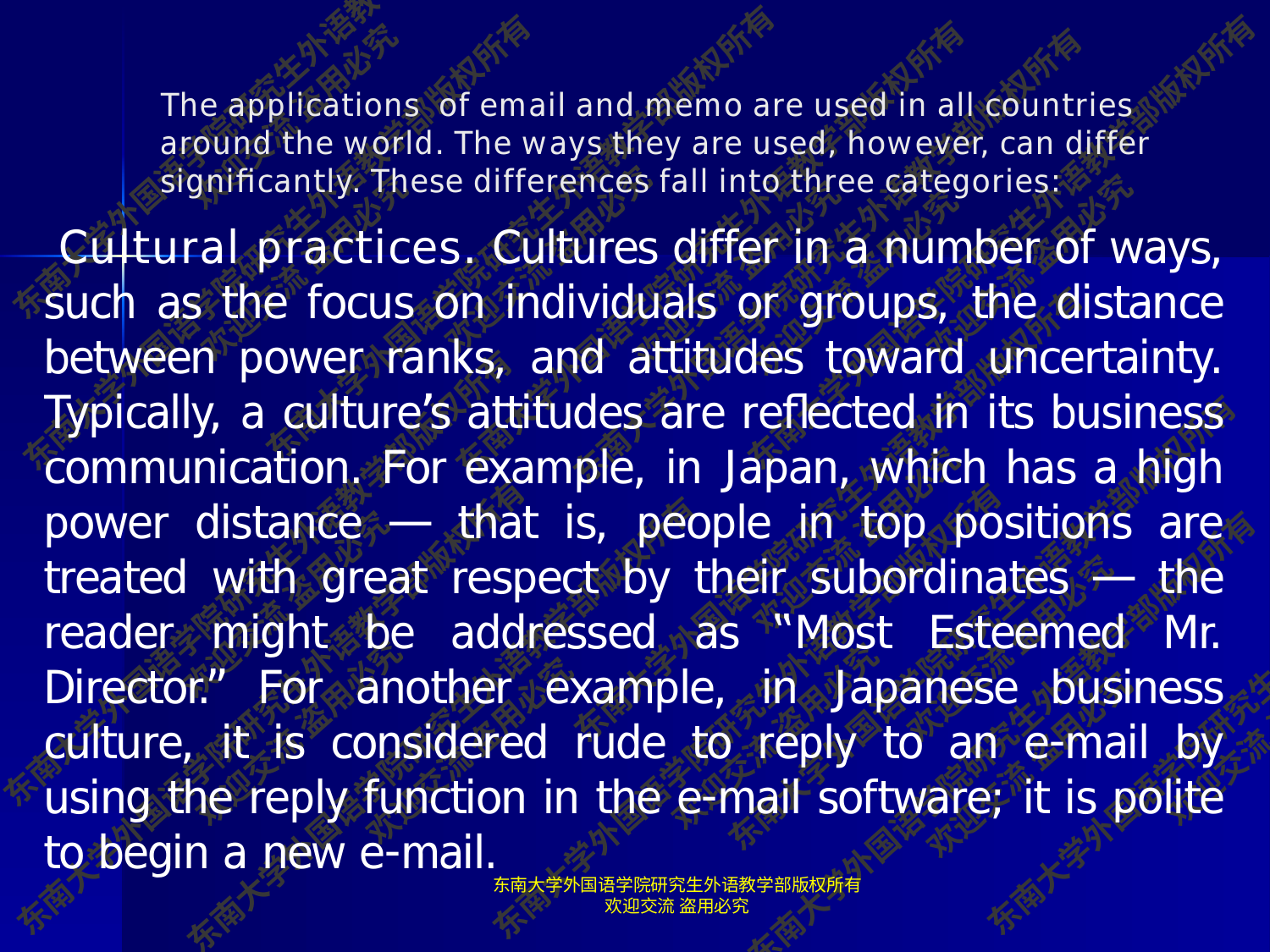

# The applications  of email and memo are used in all countries around the world. The ways they are used, however, can differ significantly. These differences fall into three categories:
 Cultural practices. Cultures differ in a number of ways, such as the focus on individuals or groups, the distance between power ranks, and attitudes toward uncertainty. Typically, a culture’s attitudes are reflected in its business communication. For example, in Japan, which has a high power distance — that is, people in top positions are treated with great respect by their subordinates — the reader might be addressed as “Most Esteemed Mr. Director.” For another example, in Japanese business culture, it is considered rude to reply to an e-mail by using the reply function in the e-mail software; it is polite to begin a new e-mail.
东南大学外国语学院研究生外语教学部版权所有 欢迎交流 盗用必究